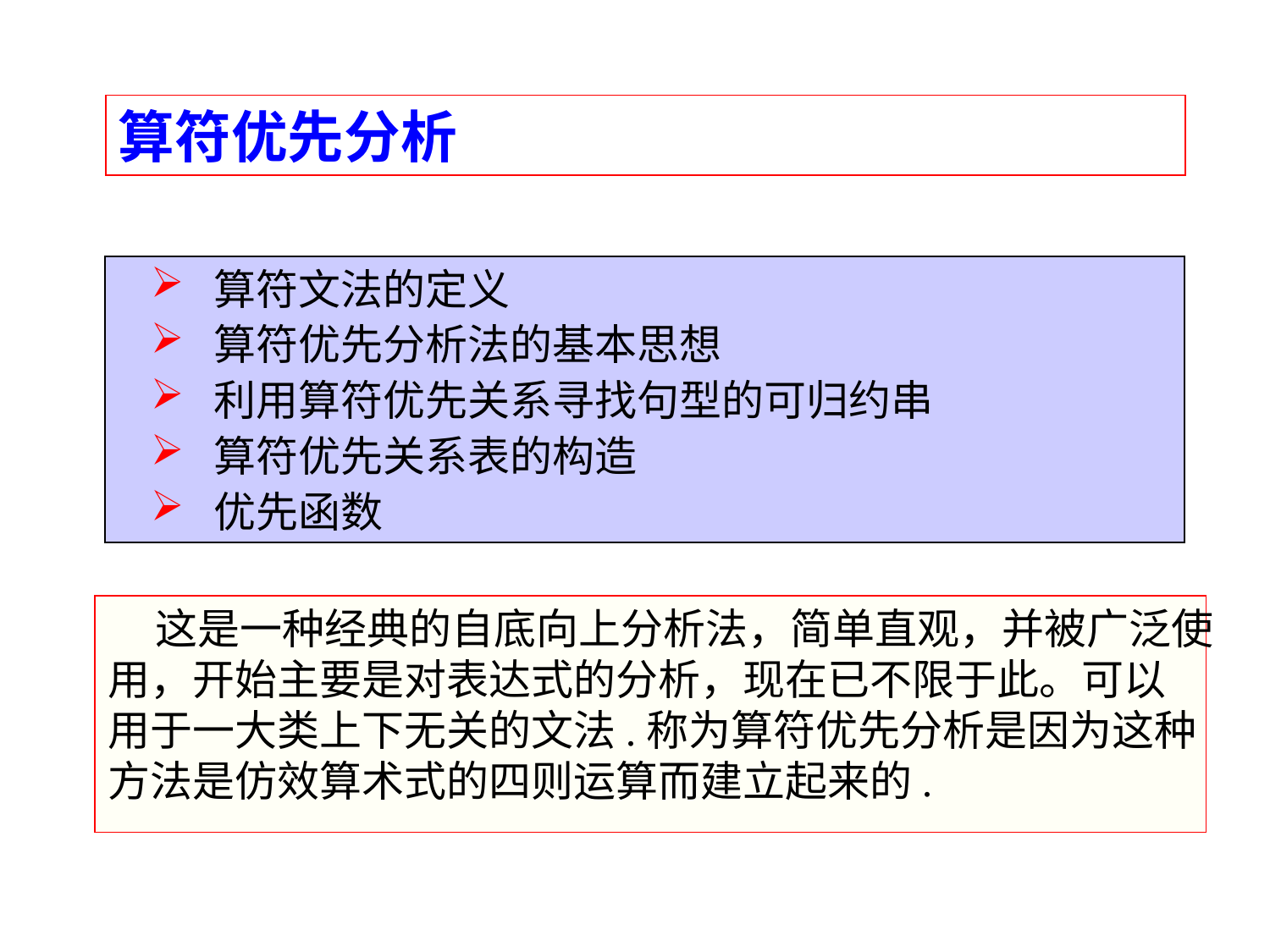

算符优先分析
  算符文法的定义
  算符优先分析法的基本思想
  利用算符优先关系寻找句型的可归约串
  算符优先关系表的构造
  优先函数
    这是一种经典的自底向上分析法，简单直观，并被广泛使
用，开始主要是对表达式的分析，现在已不限于此。可以
用于一大类上下无关的文法.称为算符优先分析是因为这种
方法是仿效算术式的四则运算而建立起来的.